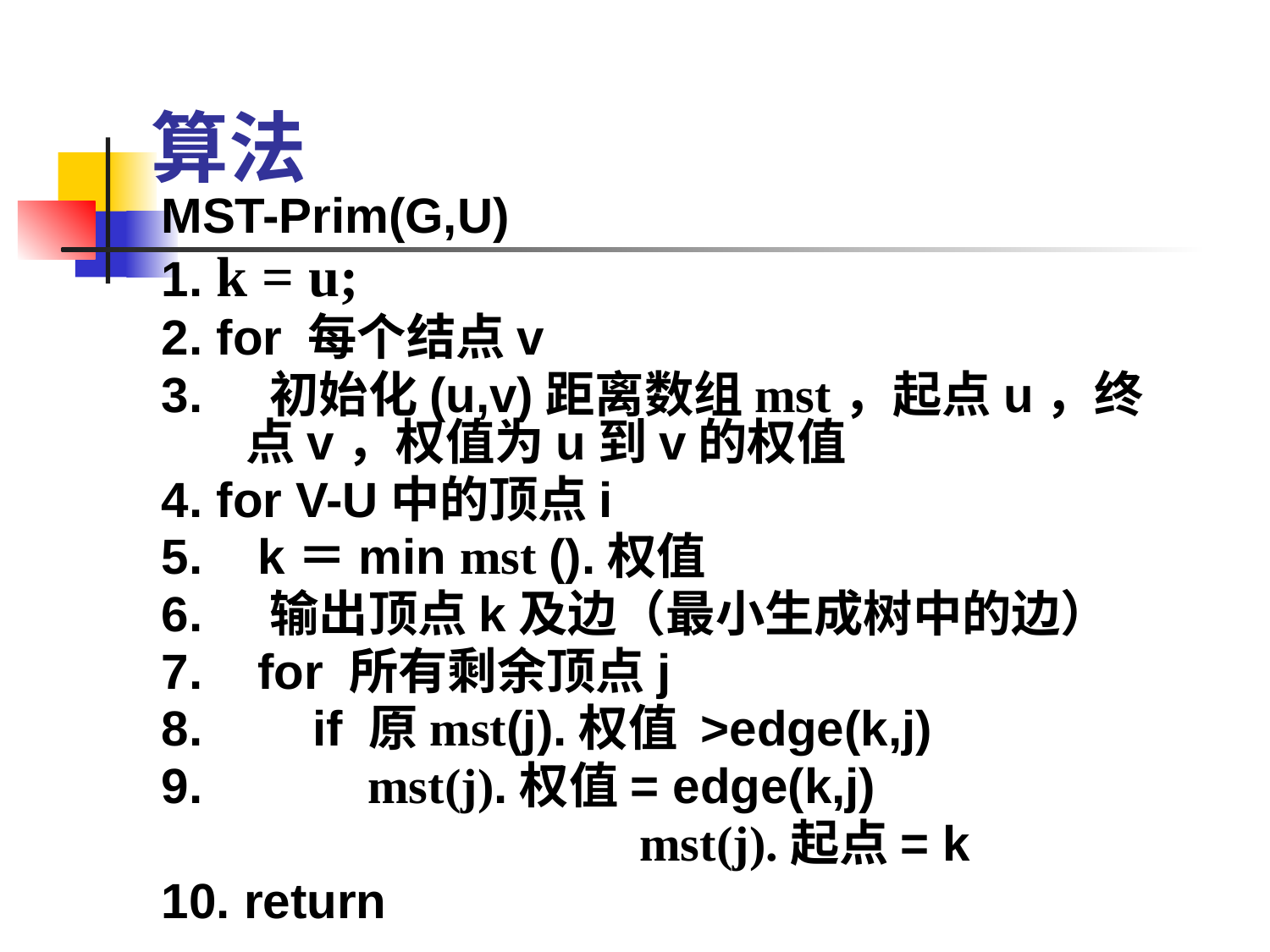

算法
MST-Prim(G,U)
1. k = u;
2. for 每个结点v
3.    初始化(u,v)距离数组mst，起点u，终点v，权值为u到v的权值
4. for V-U中的顶点i
5.    k＝min mst ().权值
6.    输出顶点k及边（最小生成树中的边）
7.    for 所有剩余顶点j
8.        if 原mst(j).权值 >edge(k,j)
9.            mst(j).权值= edge(k,j)
				 mst(j).起点= k
10. return

87